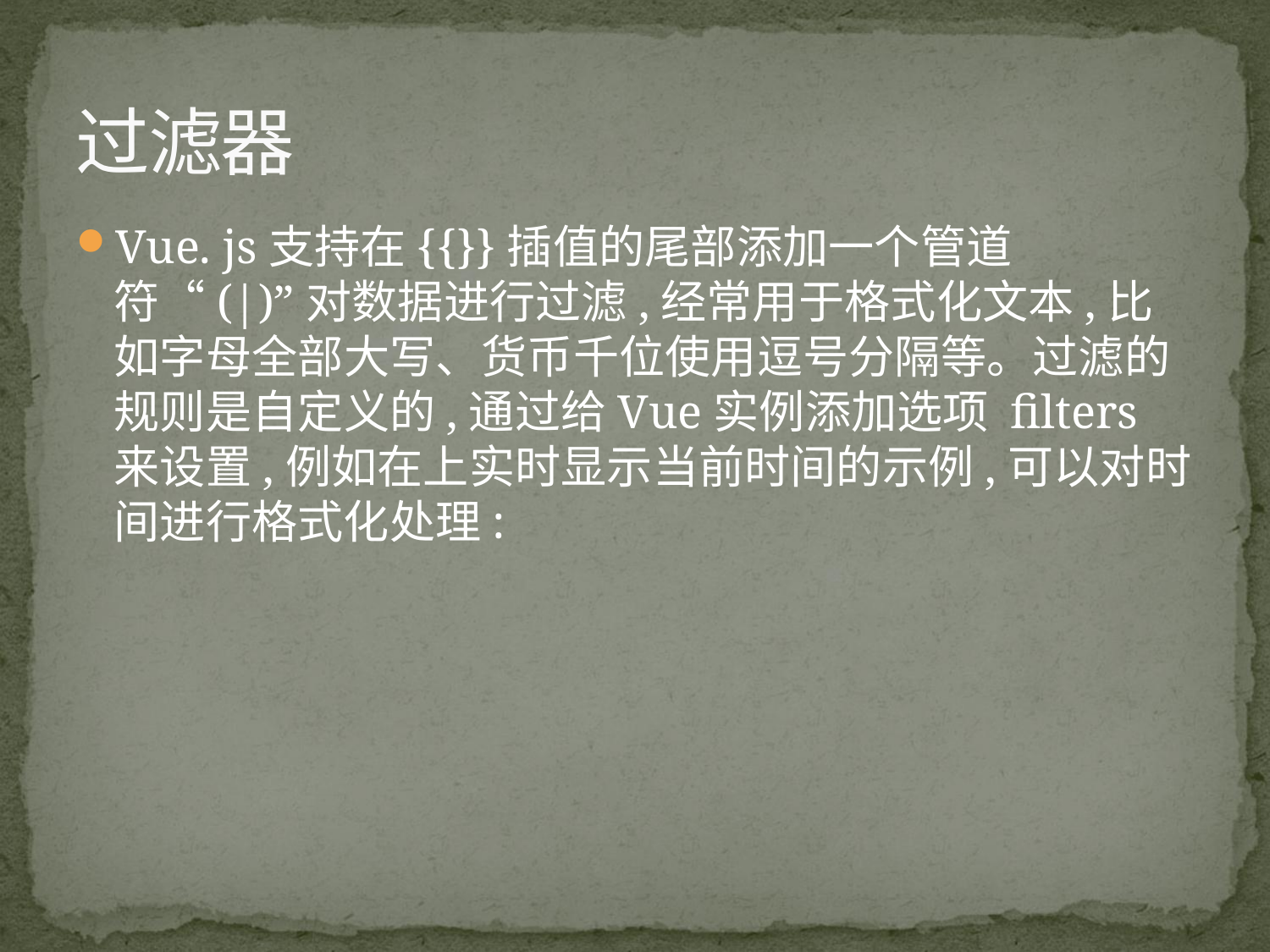

# 过滤器
Vue. js支持在{{}}插值的尾部添加一个管道符“(|)”对数据进行过滤,经常用于格式化文本,比如字母全部大写、货币千位使用逗号分隔等。过滤的规则是自定义的,通过给Vue实例添加选项 filters来设置,例如在上实时显示当前时间的示例,可以对时间进行格式化处理: